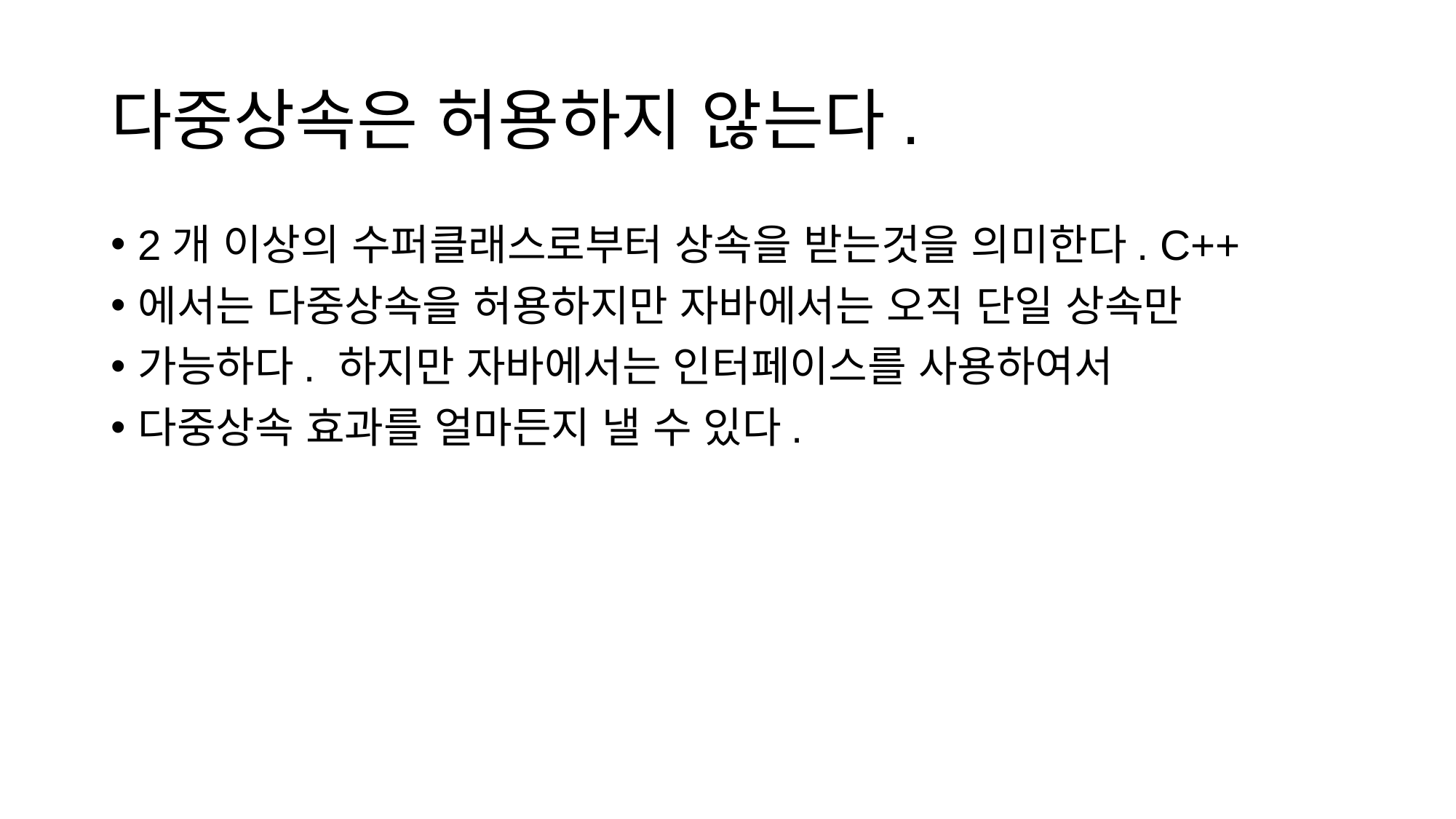

# 다중상속은 허용하지 않는다.
2개 이상의 수퍼클래스로부터 상속을 받는것을 의미한다. C++
에서는 다중상속을 허용하지만 자바에서는 오직 단일 상속만
가능하다. 하지만 자바에서는 인터페이스를 사용하여서
다중상속 효과를 얼마든지 낼 수 있다.